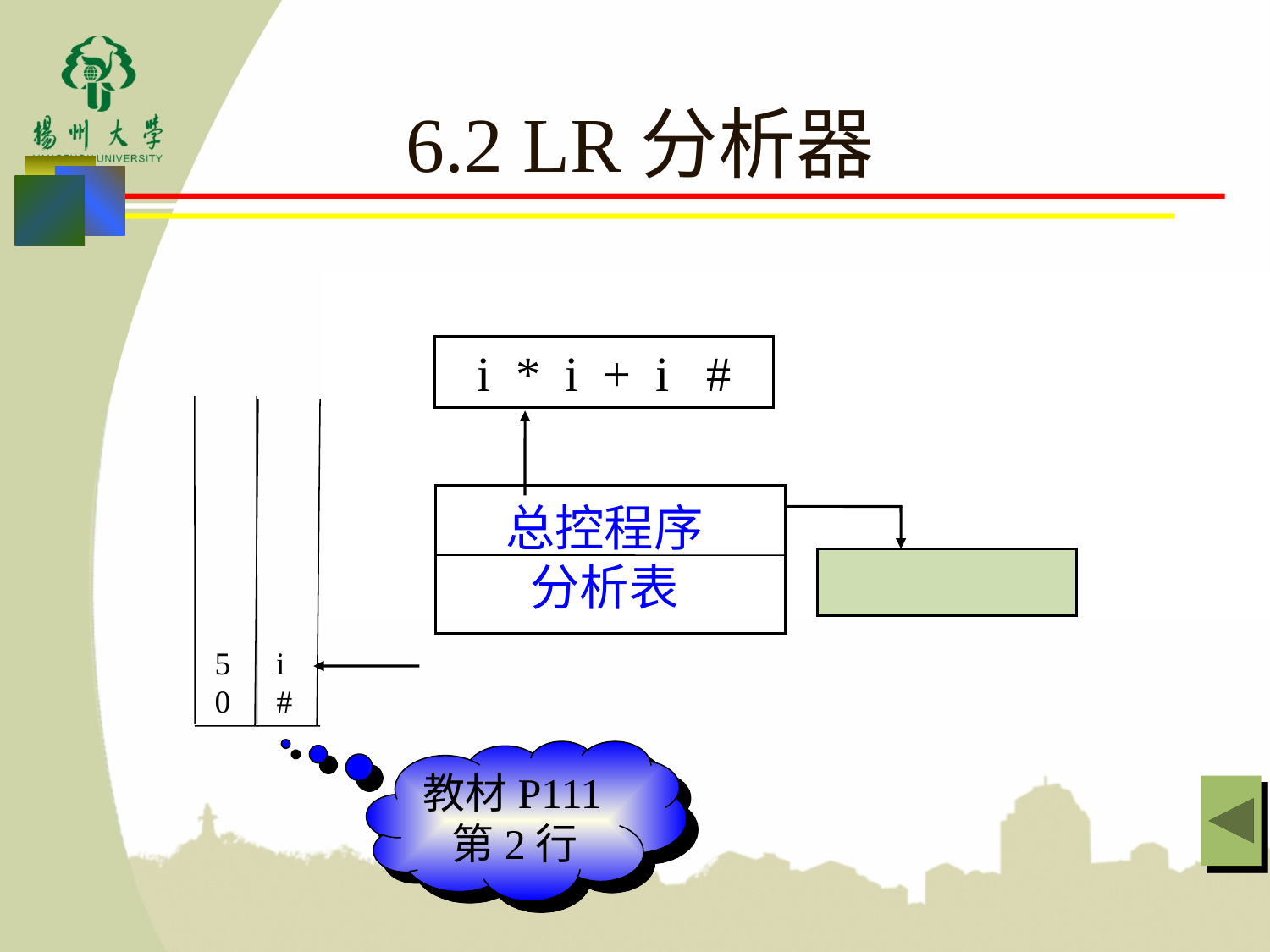

# 6.2 LR分析器
i  *  i  +  i   #

5
0

i
#

总控程序
分析表

教材P111第2行

18